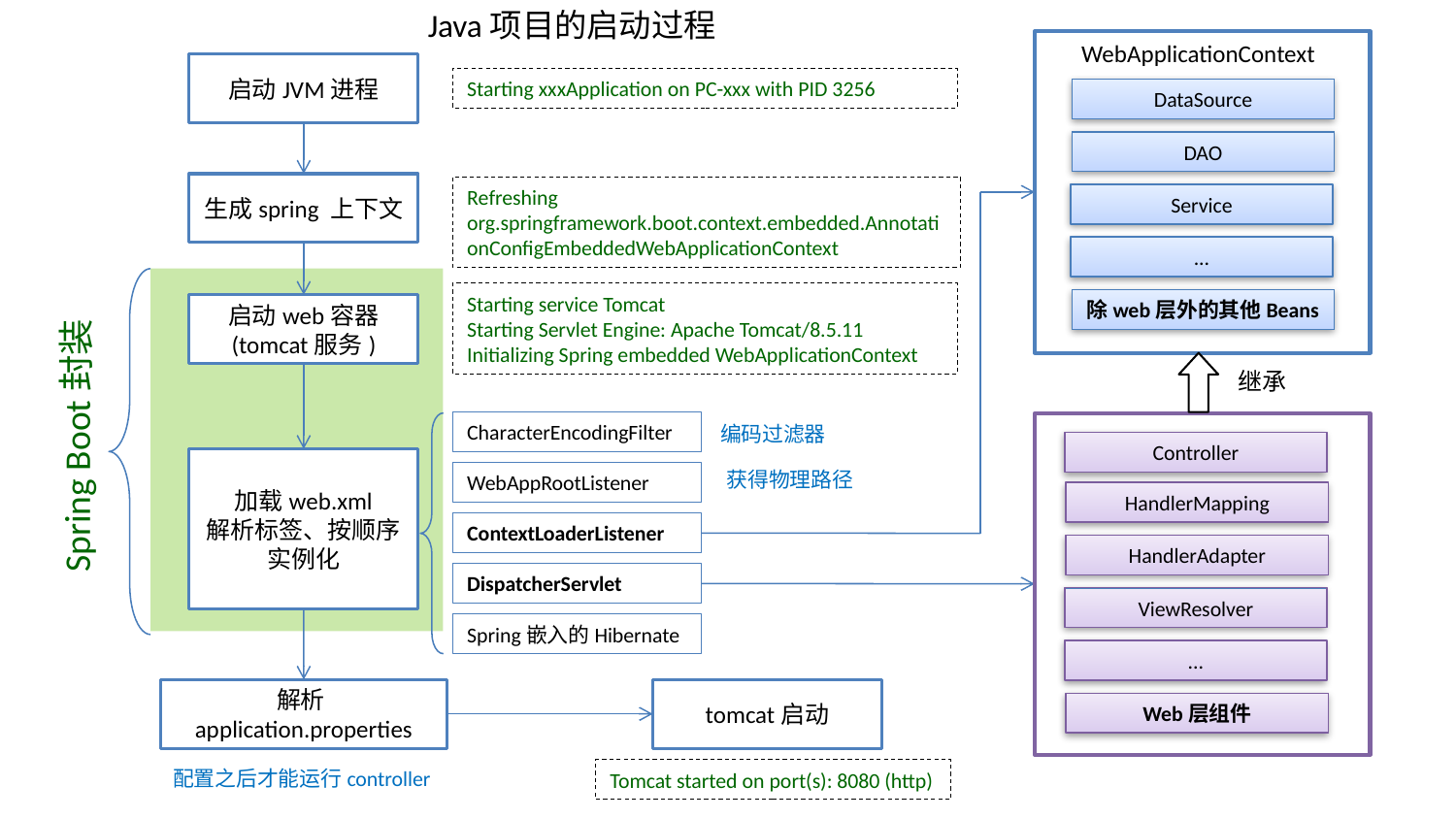

Java项目的启动过程

WebApplicationContext
启动JVM进程
Starting xxxApplication on PC-xxx with PID 3256
DataSource
DAO
生成spring 上下文
Refreshing org.springframework.boot.context.embedded.AnnotationConfigEmbeddedWebApplicationContext
Service
...

Starting service Tomcat
Starting Servlet Engine: Apache Tomcat/8.5.11
Initializing Spring embedded WebApplicationContext
除web层外的其他Beans
启动web容器
(tomcat服务)

继承
CharacterEncodingFilter

编码过滤器

Spring Boot封装
Controller
加载web.xml
解析标签、按顺序实例化
获得物理路径
WebAppRootListener
HandlerMapping
ContextLoaderListener
HandlerAdapter
DispatcherServlet
ViewResolver
Spring嵌入的Hibernate
...
解析application.properties
tomcat启动
Web层组件
配置之后才能运行controller
Tomcat started on port(s): 8080 (http)